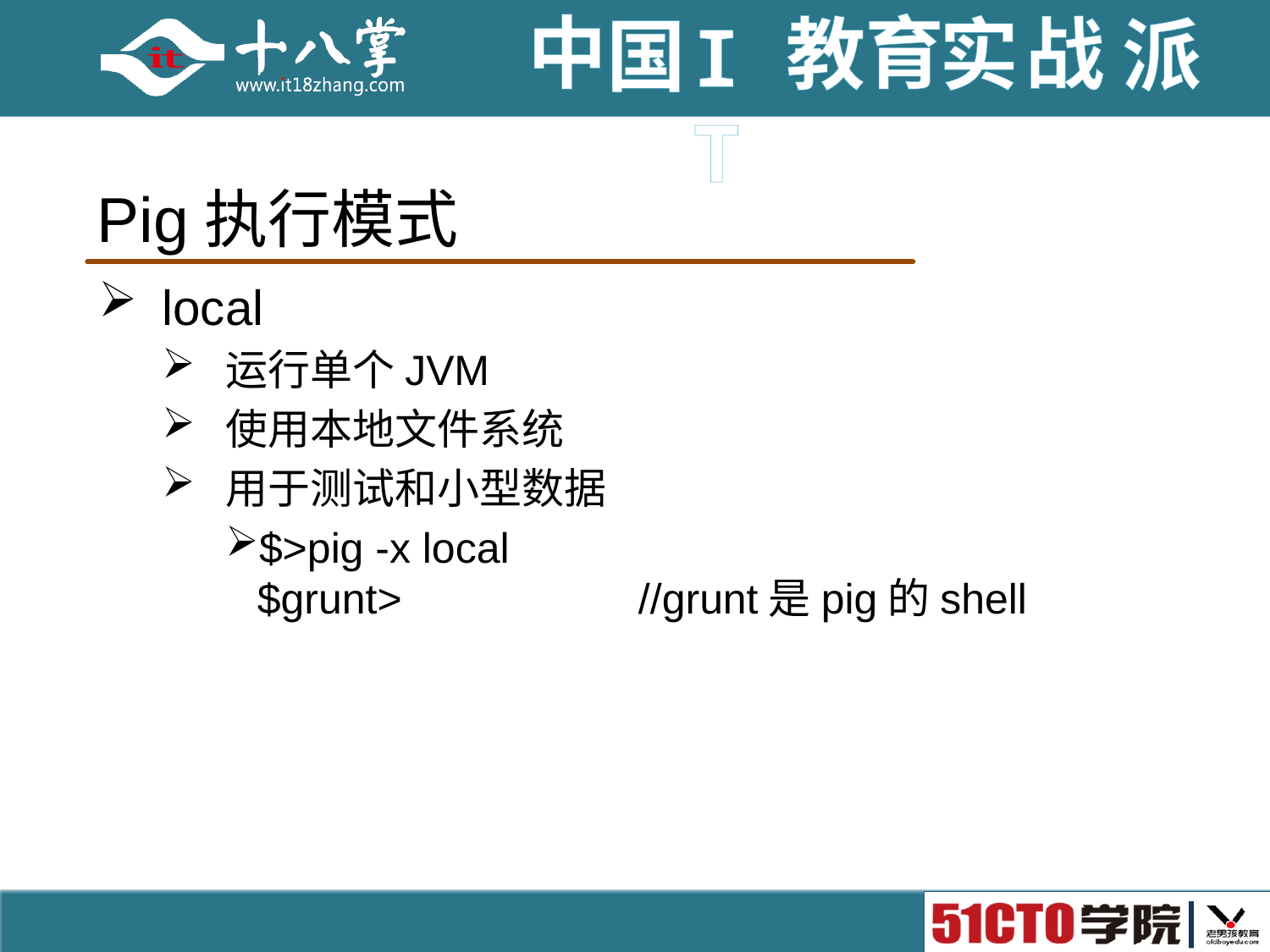

# Pig执行模式
local
运行单个JVM
使用本地文件系统
用于测试和小型数据
$>pig -x local
$grunt>		//grunt是pig的shell